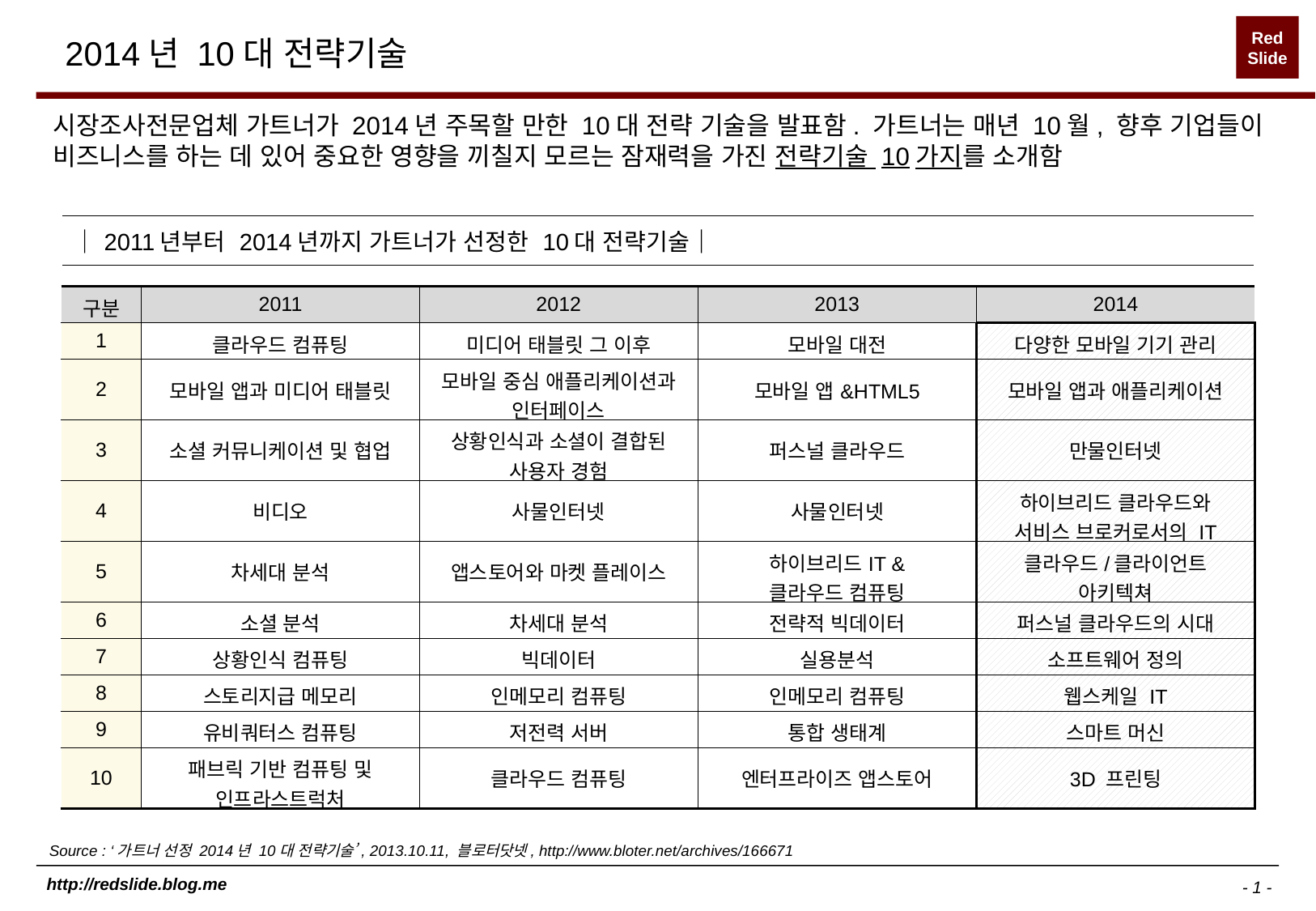

# 2014년 10대 전략기술
시장조사전문업체 가트너가 2014년 주목할 만한 10대 전략 기술을 발표함. 가트너는 매년 10월, 향후 기업들이 비즈니스를 하는 데 있어 중요한 영향을 끼칠지 모르는 잠재력을 가진 전략기술 10가지를 소개함
| ｜2011년부터 2014년까지 가트너가 선정한 10대 전략기술｜ |
| --- |
| 구분 | 2011 | 2012 | 2013 | 2014 |
| --- | --- | --- | --- | --- |
| 1 | 클라우드 컴퓨팅 | 미디어 태블릿 그 이후 | 모바일 대전 | 다양한 모바일 기기 관리 |
| 2 | 모바일 앱과 미디어 태블릿 | 모바일 중심 애플리케이션과 인터페이스 | 모바일 앱&HTML5 | 모바일 앱과 애플리케이션 |
| 3 | 소셜 커뮤니케이션 및 협업 | 상황인식과 소셜이 결합된 사용자 경험 | 퍼스널 클라우드 | 만물인터넷 |
| 4 | 비디오 | 사물인터넷 | 사물인터넷 | 하이브리드 클라우드와 서비스 브로커로서의 IT |
| 5 | 차세대 분석 | 앱스토어와 마켓 플레이스 | 하이브리드IT & 클라우드 컴퓨팅 | 클라우드/클라이언트 아키텍쳐 |
| 6 | 소셜 분석 | 차세대 분석 | 전략적 빅데이터 | 퍼스널 클라우드의 시대 |
| 7 | 상황인식 컴퓨팅 | 빅데이터 | 실용분석 | 소프트웨어 정의 |
| 8 | 스토리지급 메모리 | 인메모리 컴퓨팅 | 인메모리 컴퓨팅 | 웹스케일 IT |
| 9 | 유비쿼터스 컴퓨팅 | 저전력 서버 | 통합 생태계 | 스마트 머신 |
| 10 | 패브릭 기반 컴퓨팅 및 인프라스트럭처 | 클라우드 컴퓨팅 | 엔터프라이즈 앱스토어 | 3D 프린팅 |
Source : ‘가트너 선정 2014년 10대 전략기술’, 2013.10.11, 블로터닷넷, http://www.bloter.net/archives/166671